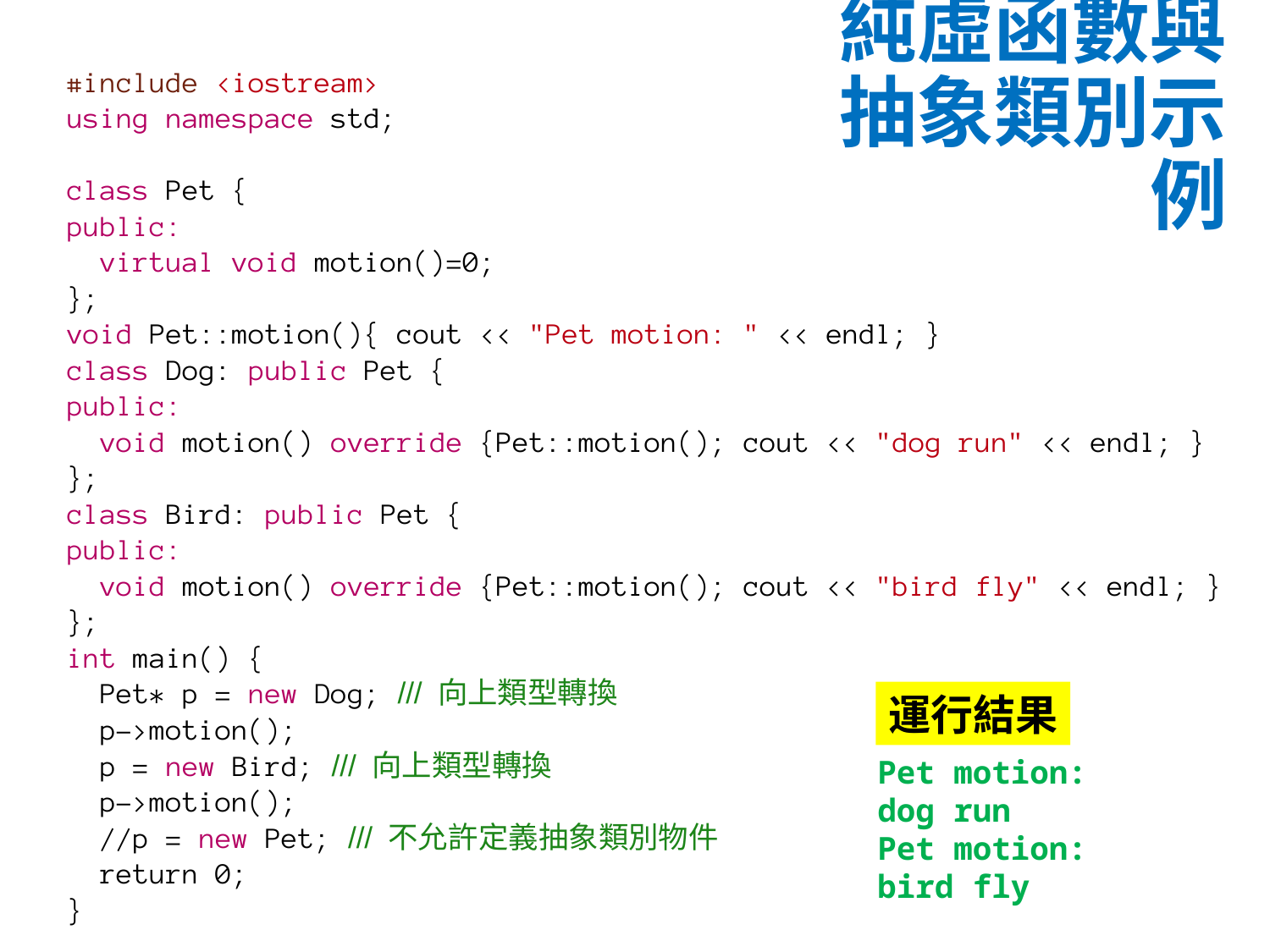

# 純虛函數與抽象類別示例
#include <iostream>
using namespace std;

class Pet {
public:
  virtual void motion()=0;
};
void Pet::motion(){ cout << "Pet motion: " << endl; }
class Dog: public Pet {
public:
  void motion() override {Pet::motion(); cout << "dog run" << endl; }
};
class Bird: public Pet {
public:
  void motion() override {Pet::motion(); cout << "bird fly" << endl; }
};
int main() {
  Pet* p = new Dog; /// 向上類型轉換
  p->motion();
  p = new Bird; /// 向上類型轉換
  p->motion();
  //p = new Pet; /// 不允許定義抽象類別物件
  return 0;
}
運行結果
Pet motion:
dog run
Pet motion:
bird fly